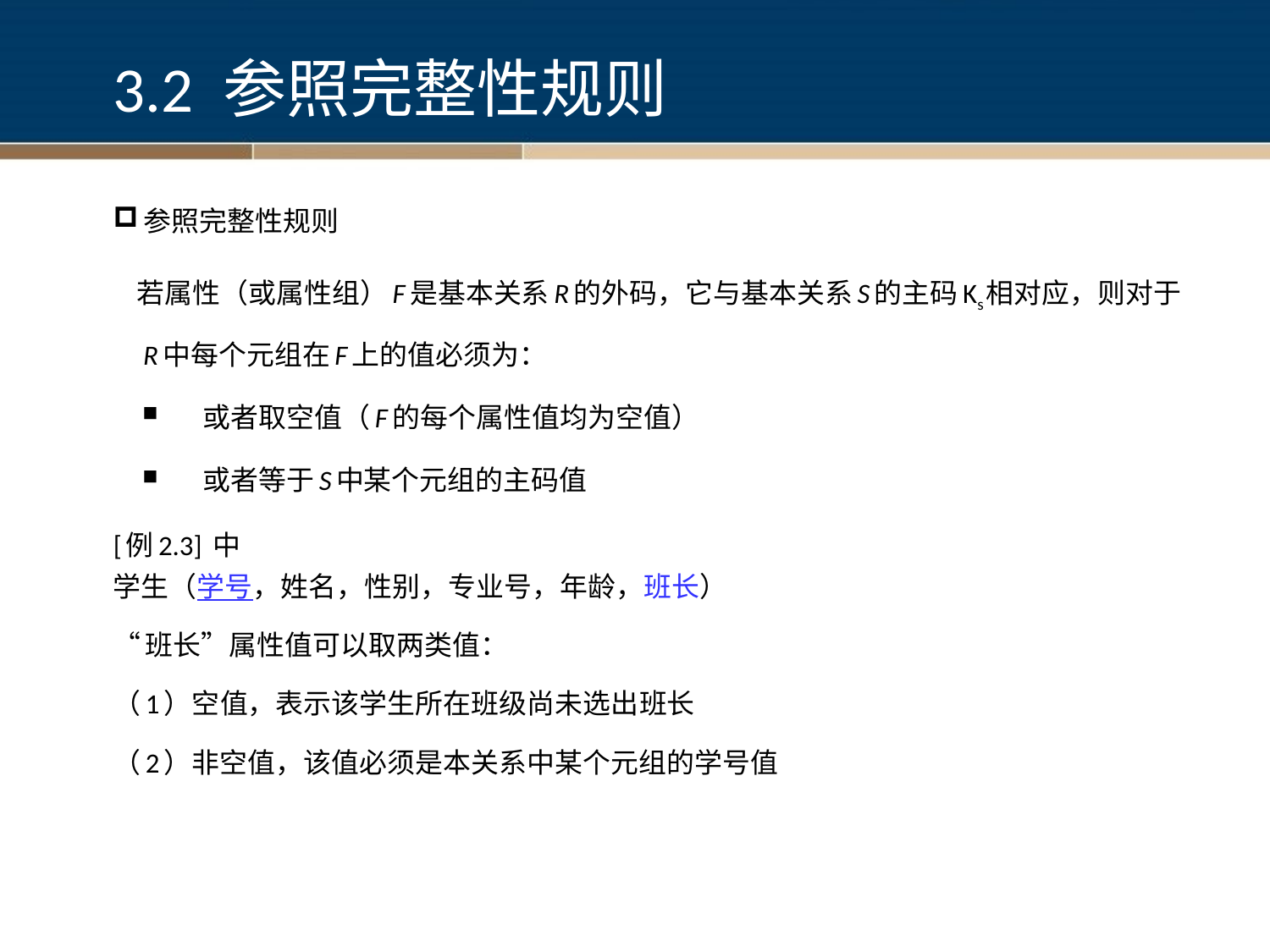

# 3.2 参照完整性规则
参照完整性规则
   若属性（或属性组）F是基本关系R的外码，它与基本关系S的主码Ks相对应，则对于R中每个元组在F上的值必须为：
或者取空值（F的每个属性值均为空值）
或者等于S中某个元组的主码值
[例2.3] 中
学生（学号，姓名，性别，专业号，年龄，班长）
“班长”属性值可以取两类值：
（1）空值，表示该学生所在班级尚未选出班长
（2）非空值，该值必须是本关系中某个元组的学号值